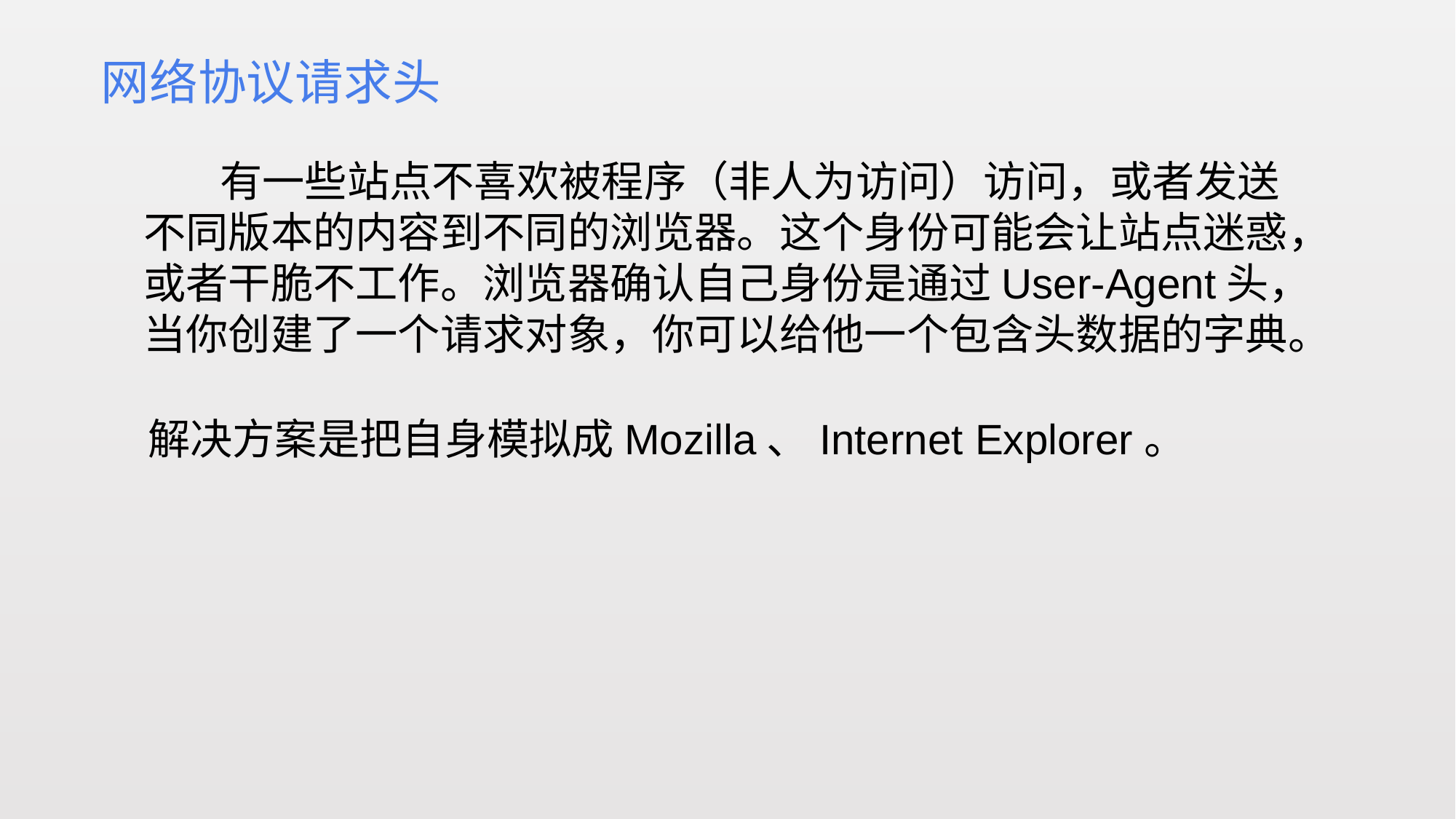

网络协议请求头
       有一些站点不喜欢被程序（非人为访问）访问，或者发送不同版本的内容到不同的浏览器。这个身份可能会让站点迷惑，或者干脆不工作。浏览器确认自己身份是通过User-Agent头，当你创建了一个请求对象，你可以给他一个包含头数据的字典。
解决方案是把自身模拟成Mozilla、Internet Explorer。